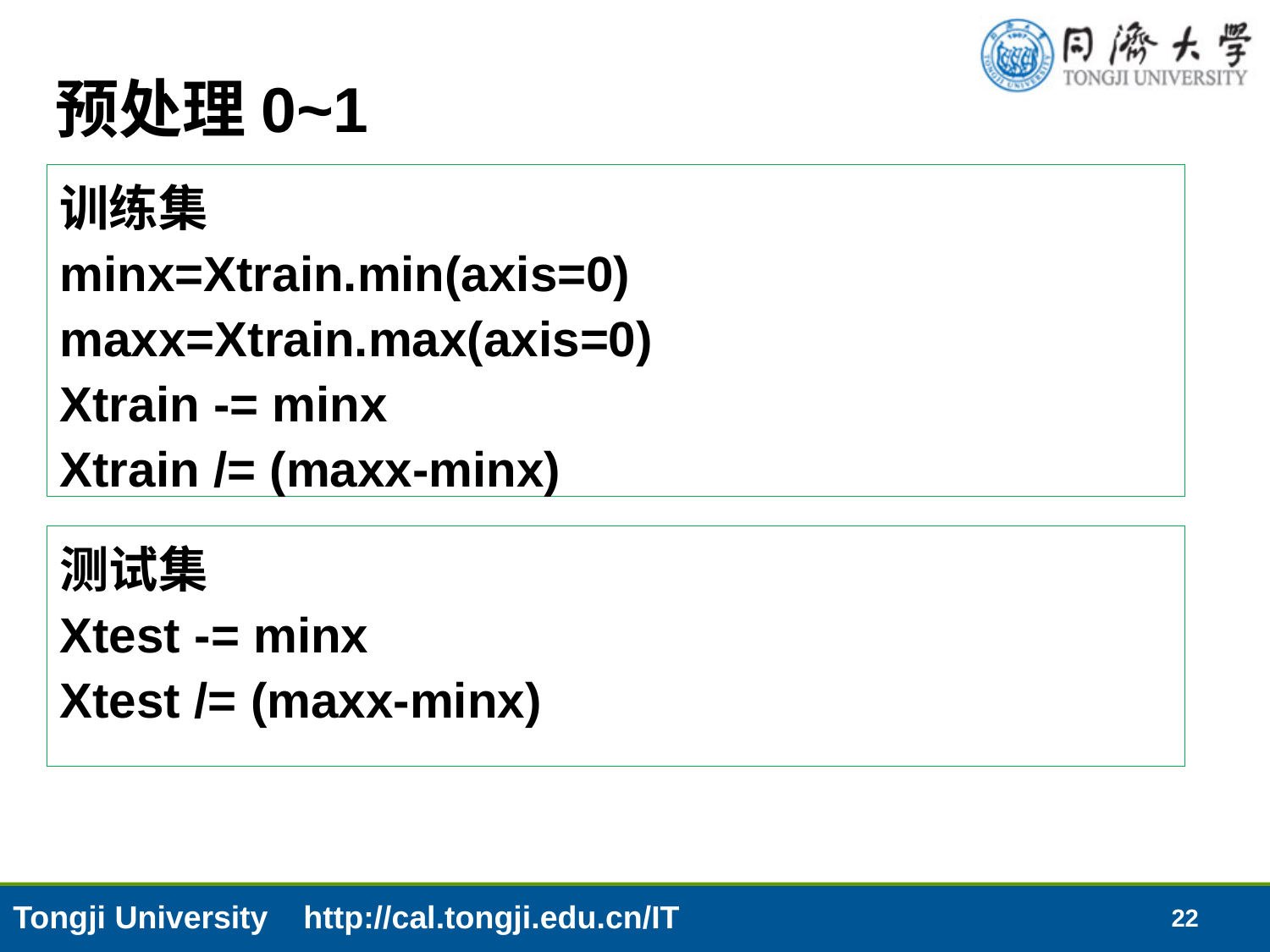

# 预处理0~1
训练集
minx=Xtrain.min(axis=0)
maxx=Xtrain.max(axis=0)
Xtrain -= minx
Xtrain /= (maxx-minx)

测试集
Xtest -= minx
Xtest /= (maxx-minx)